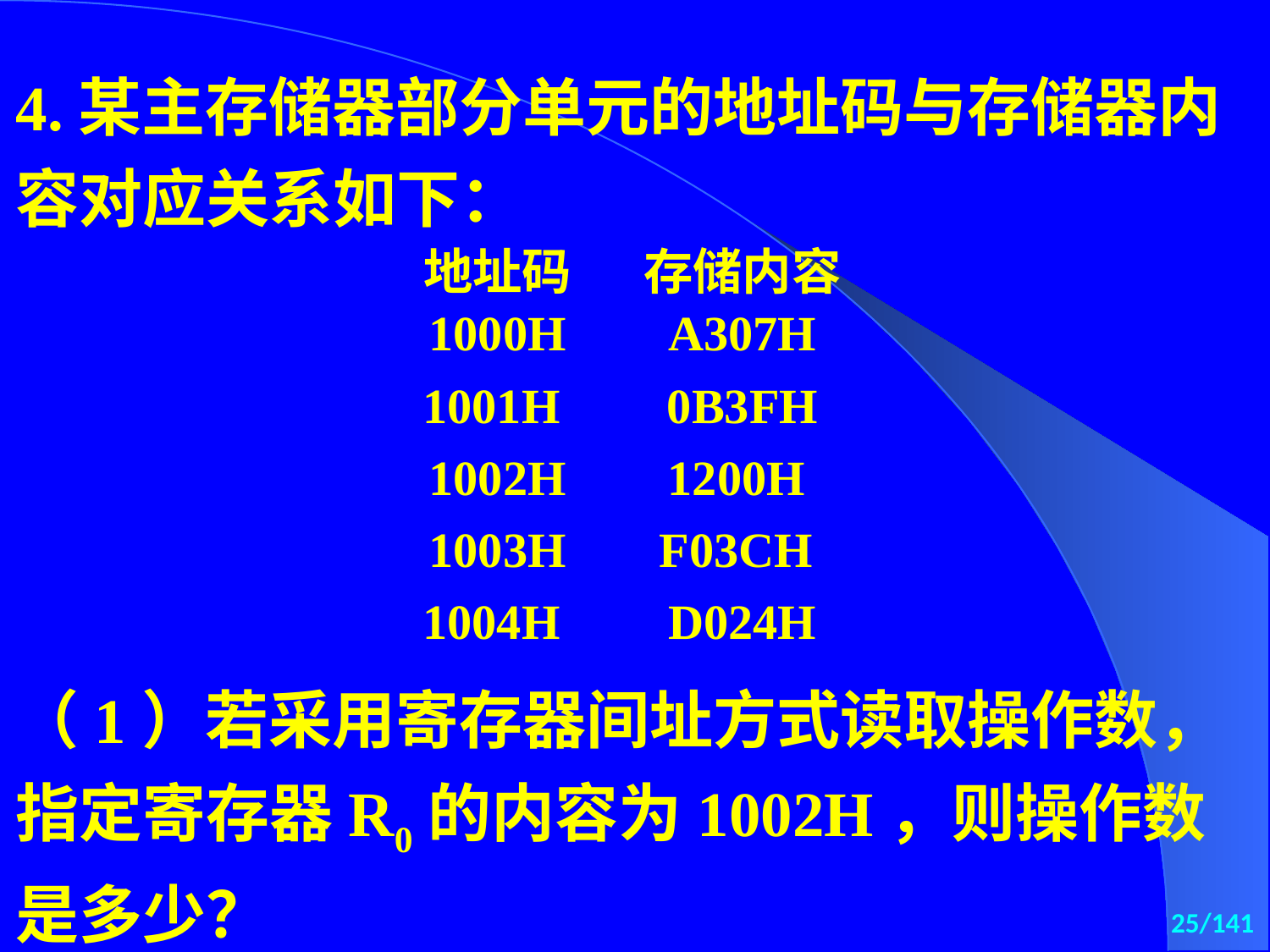

4.某主存储器部分单元的地址码与存储器内容对应关系如下：
| 地址码 | 存储内容 |
| --- | --- |
| 1000H | A307H |
| 1001H | 0B3FH |
| 1002H | 1200H |
| 1003H | F03CH |
| 1004H | D024H |
（1）若采用寄存器间址方式读取操作数，指定寄存器R0的内容为1002H，则操作数是多少？
25/141